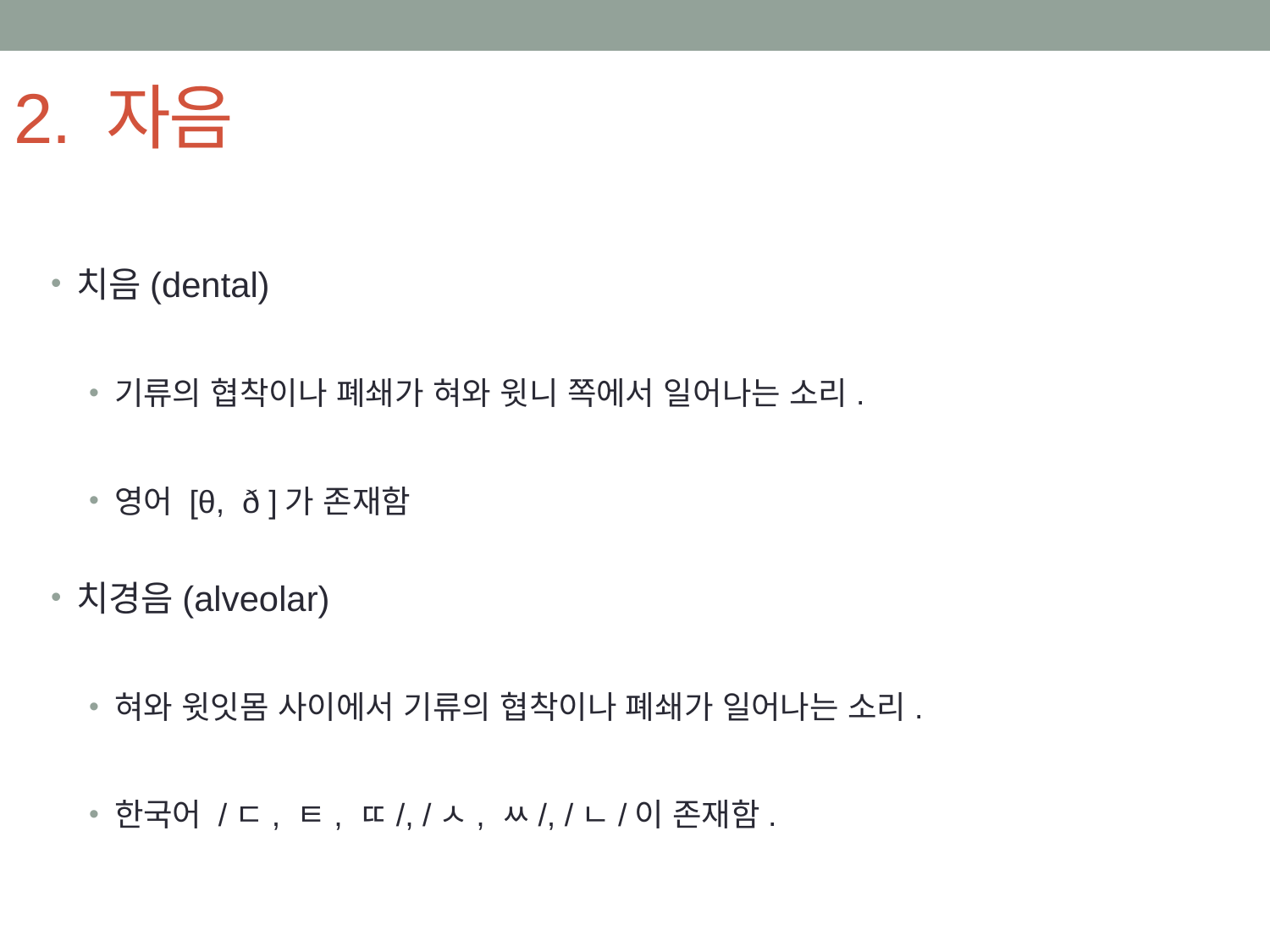

# 2. 자음

치음(dental)

기류의 협착이나 폐쇄가 혀와 윗니 쪽에서 일어나는 소리.

영어 [θ,  ð ]가 존재함

치경음(alveolar)

혀와 윗잇몸 사이에서 기류의 협착이나 폐쇄가 일어나는 소리.

한국어 /ㄷ, ㅌ, ㄸ/, /ㅅ, ㅆ/, /ㄴ/이 존재함.